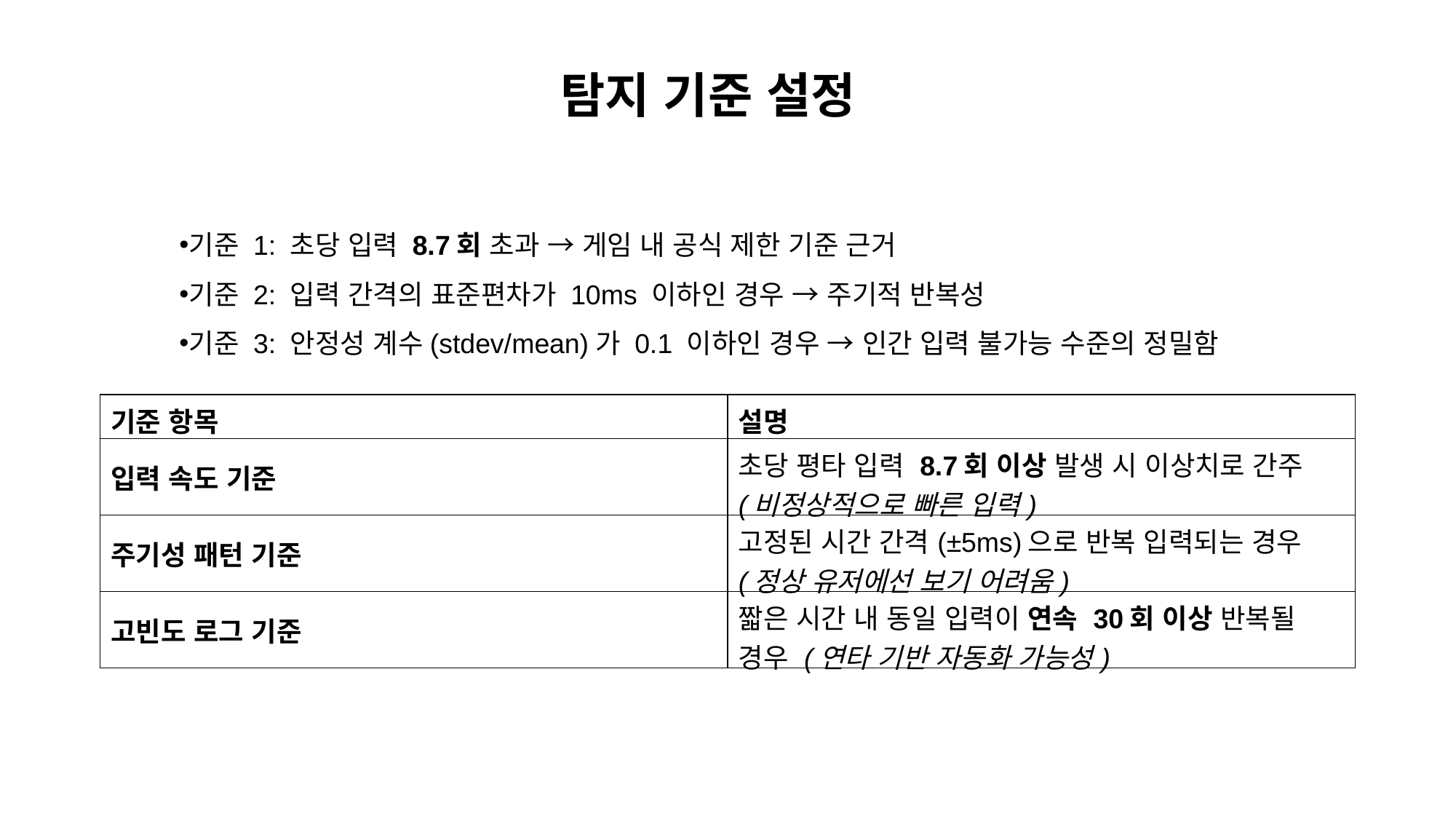

탐지 기준 설정
기준 1: 초당 입력 8.7회 초과 → 게임 내 공식 제한 기준 근거
기준 2: 입력 간격의 표준편차가 10ms 이하인 경우 → 주기적 반복성
기준 3: 안정성 계수(stdev/mean)가 0.1 이하인 경우 → 인간 입력 불가능 수준의 정밀함
| 기준 항목 | 설명 |
| --- | --- |
| 입력 속도 기준 | 초당 평타 입력 8.7회 이상 발생 시 이상치로 간주 (비정상적으로 빠른 입력) |
| 주기성 패턴 기준 | 고정된 시간 간격(±5ms)으로 반복 입력되는 경우 (정상 유저에선 보기 어려움) |
| 고빈도 로그 기준 | 짧은 시간 내 동일 입력이 연속 30회 이상 반복될 경우 (연타 기반 자동화 가능성) |